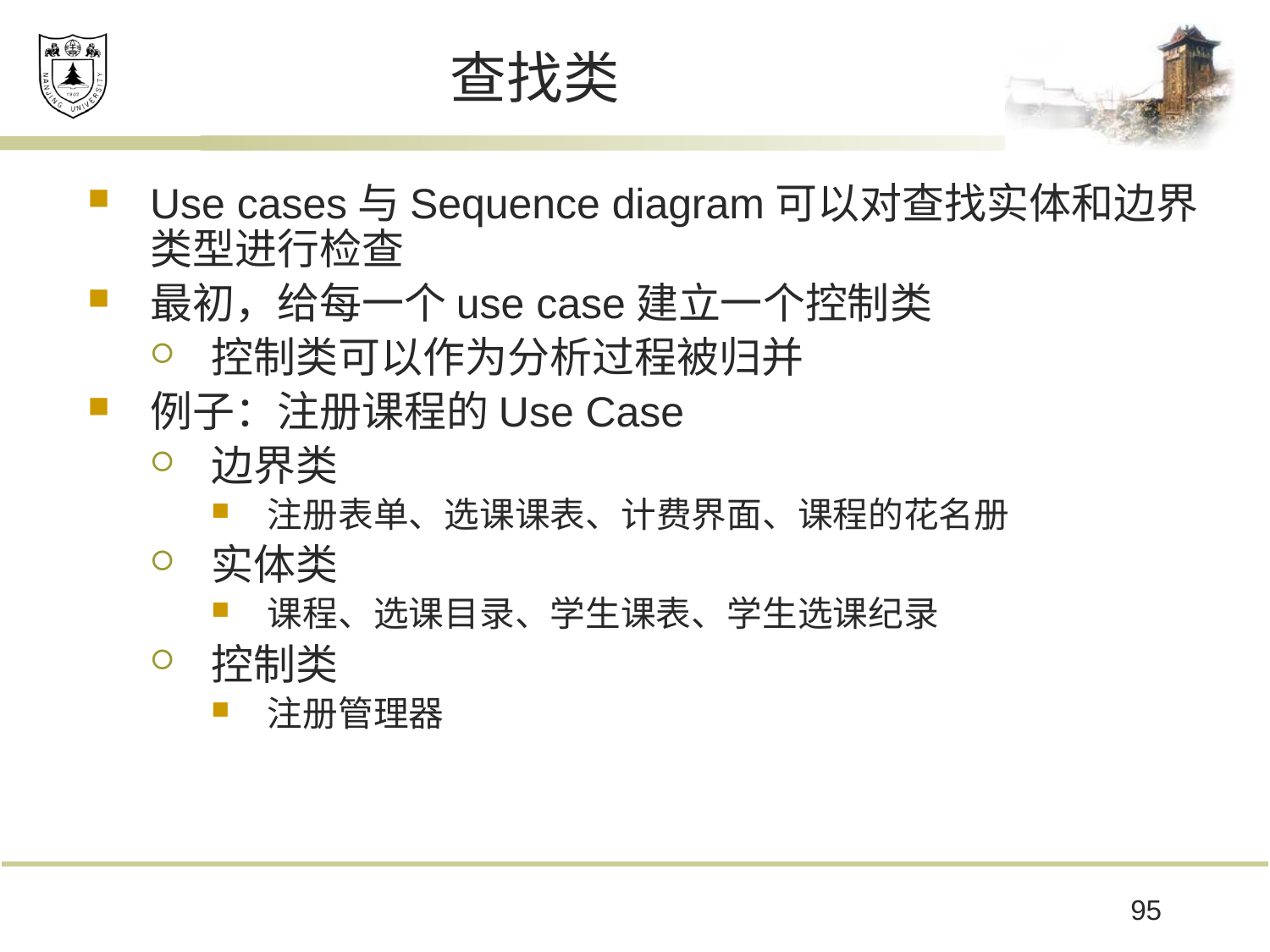

# 查找类
Use cases与Sequence diagram可以对查找实体和边界类型进行检查
最初，给每一个use case建立一个控制类
控制类可以作为分析过程被归并
例子：注册课程的Use Case
边界类
注册表单、选课课表、计费界面、课程的花名册
实体类
课程、选课目录、学生课表、学生选课纪录
控制类
注册管理器
95